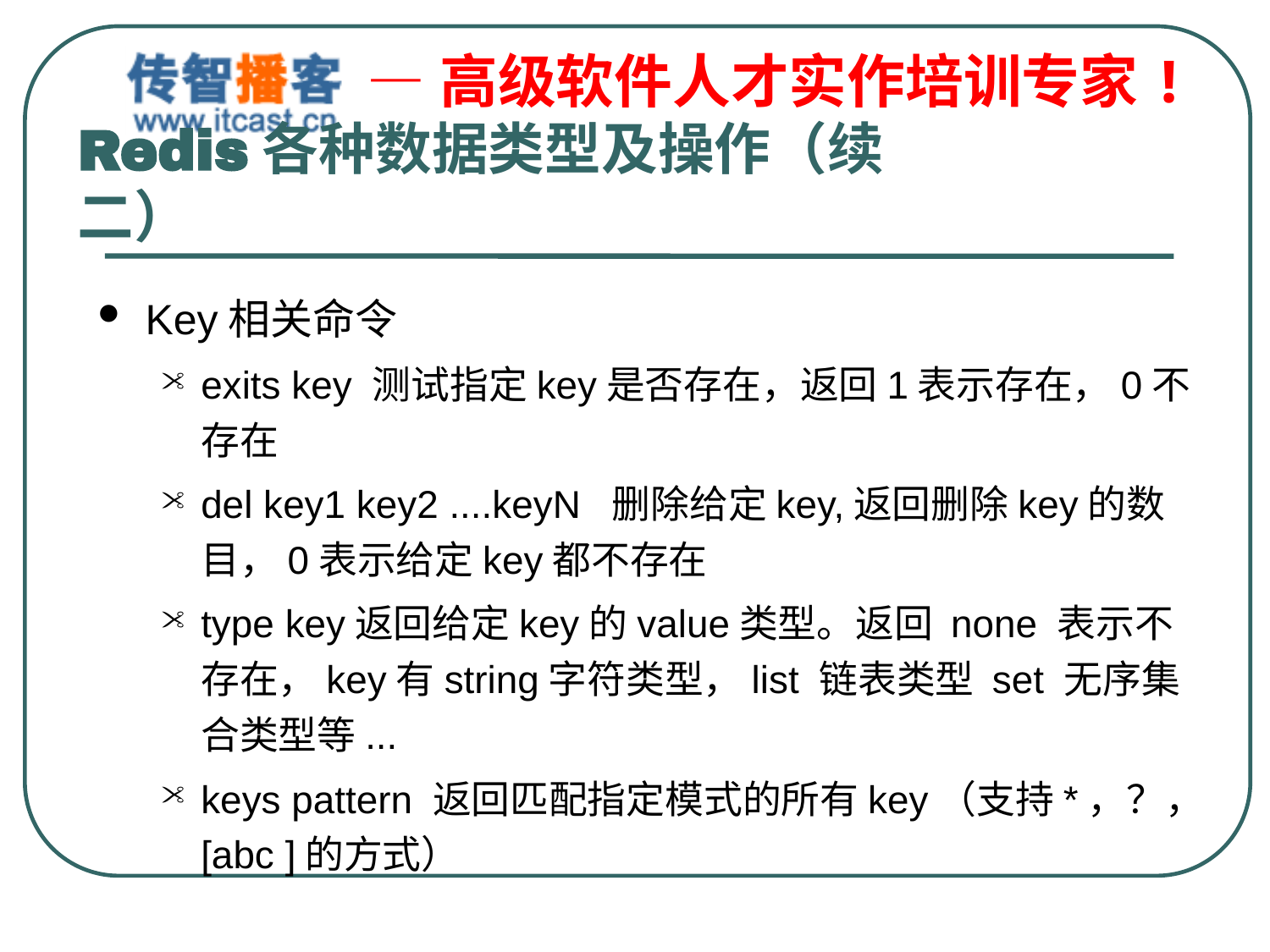

# Redis各种数据类型及操作（续二）
Key相关命令
exits key 测试指定key是否存在，返回1表示存在，0不存在
del key1 key2 ....keyN  删除给定key,返回删除key的数目，0表示给定key都不存在
type key返回给定key的value类型。返回 none 表示不存在，key有string字符类型，list 链表类型 set 无序集合类型等...
keys pattern 返回匹配指定模式的所有key（支持*，？，[abc ]的方式）